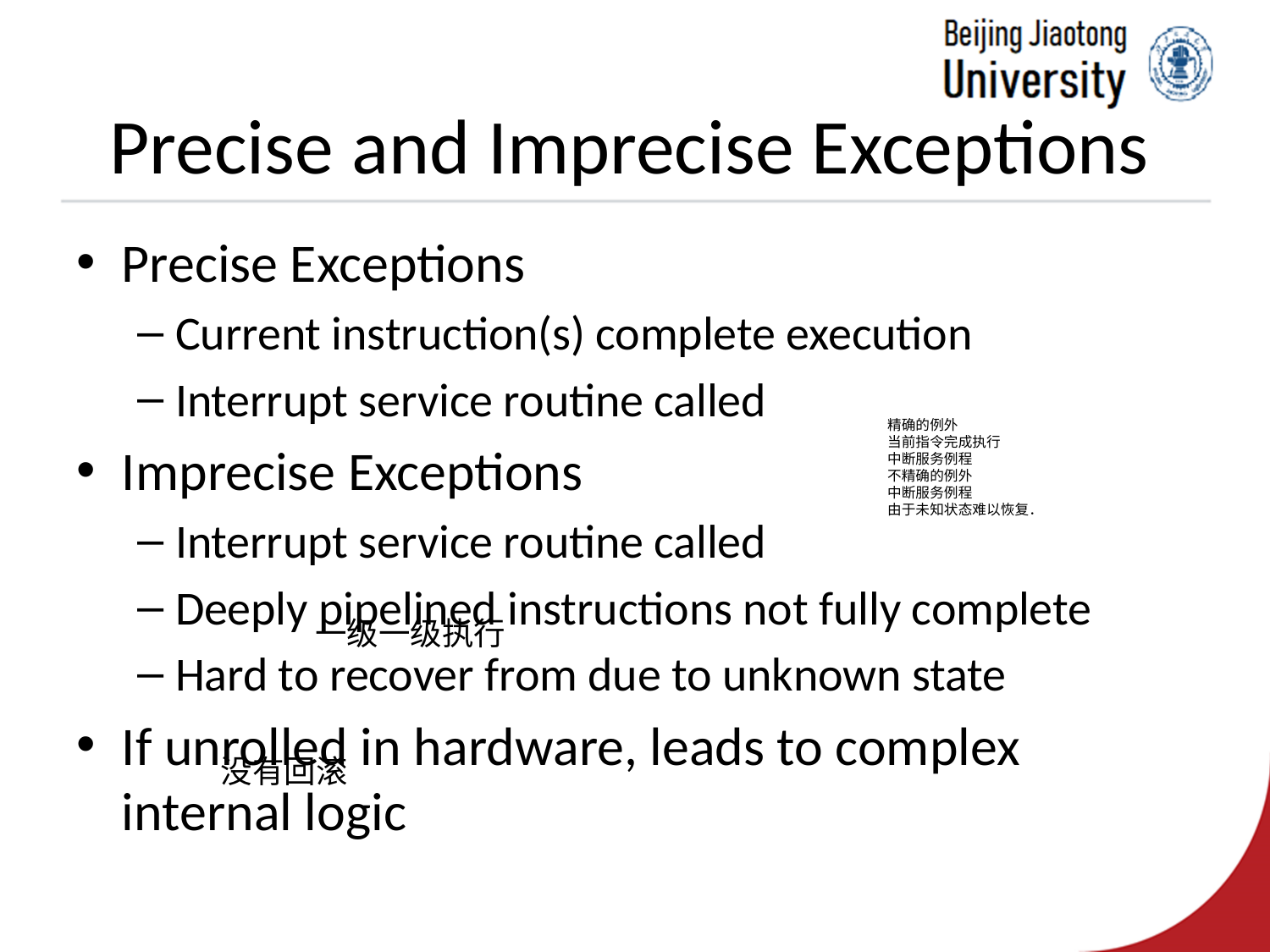

# Precise and Imprecise Exceptions
Precise Exceptions
Current instruction(s) complete execution
Interrupt service routine called
Imprecise Exceptions
Interrupt service routine called
Deeply pipelined instructions not fully complete
Hard to recover from due to unknown state
If unrolled in hardware, leads to complex internal logic
精确的例外
当前指令完成执行
中断服务例程
不精确的例外
中断服务例程
由于未知状态难以恢复．

一级一级执行
没有回滚